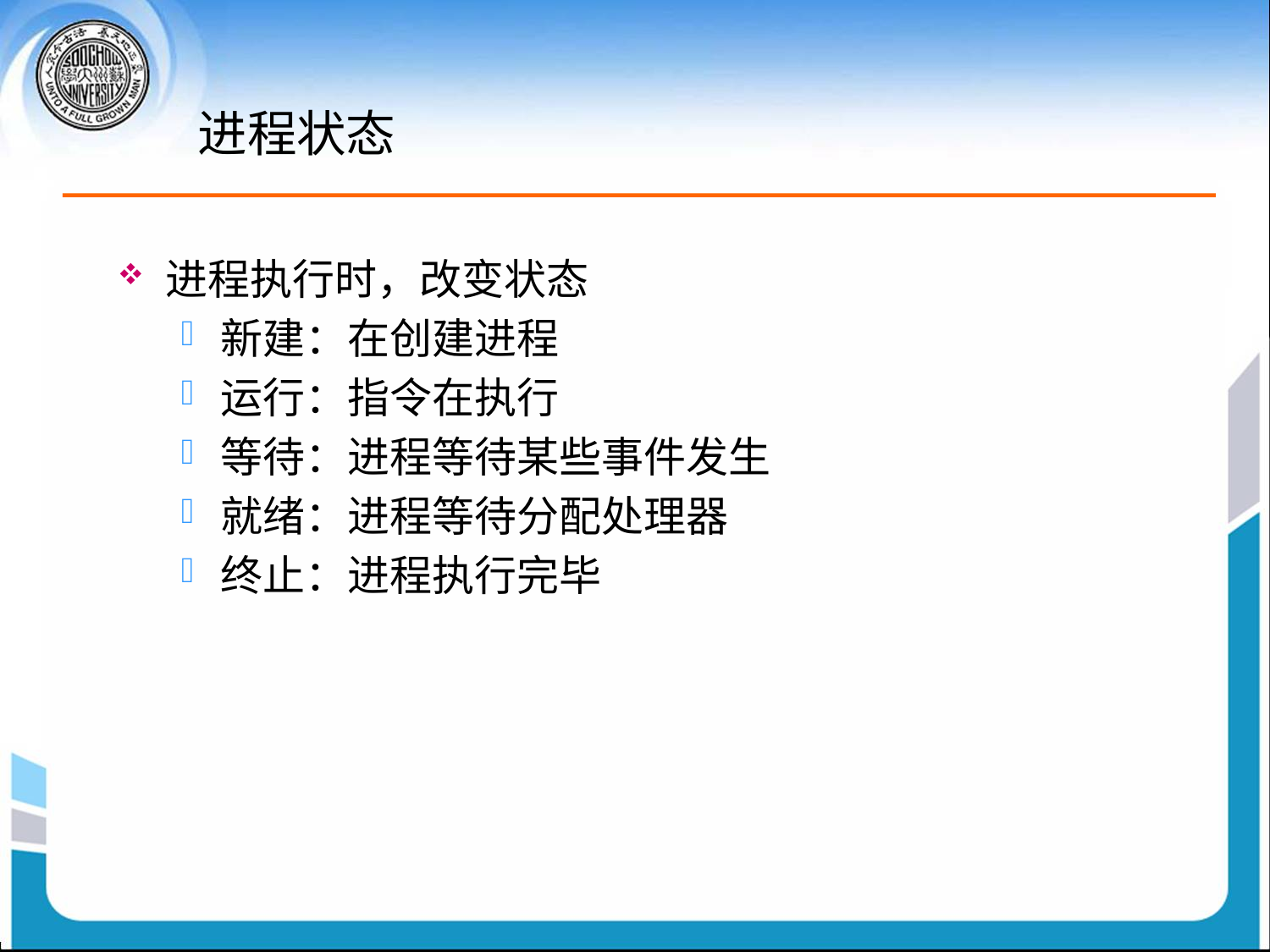

# 进程状态
进程执行时，改变状态
新建：在创建进程
运行：指令在执行
等待：进程等待某些事件发生
就绪：进程等待分配处理器
终止：进程执行完毕